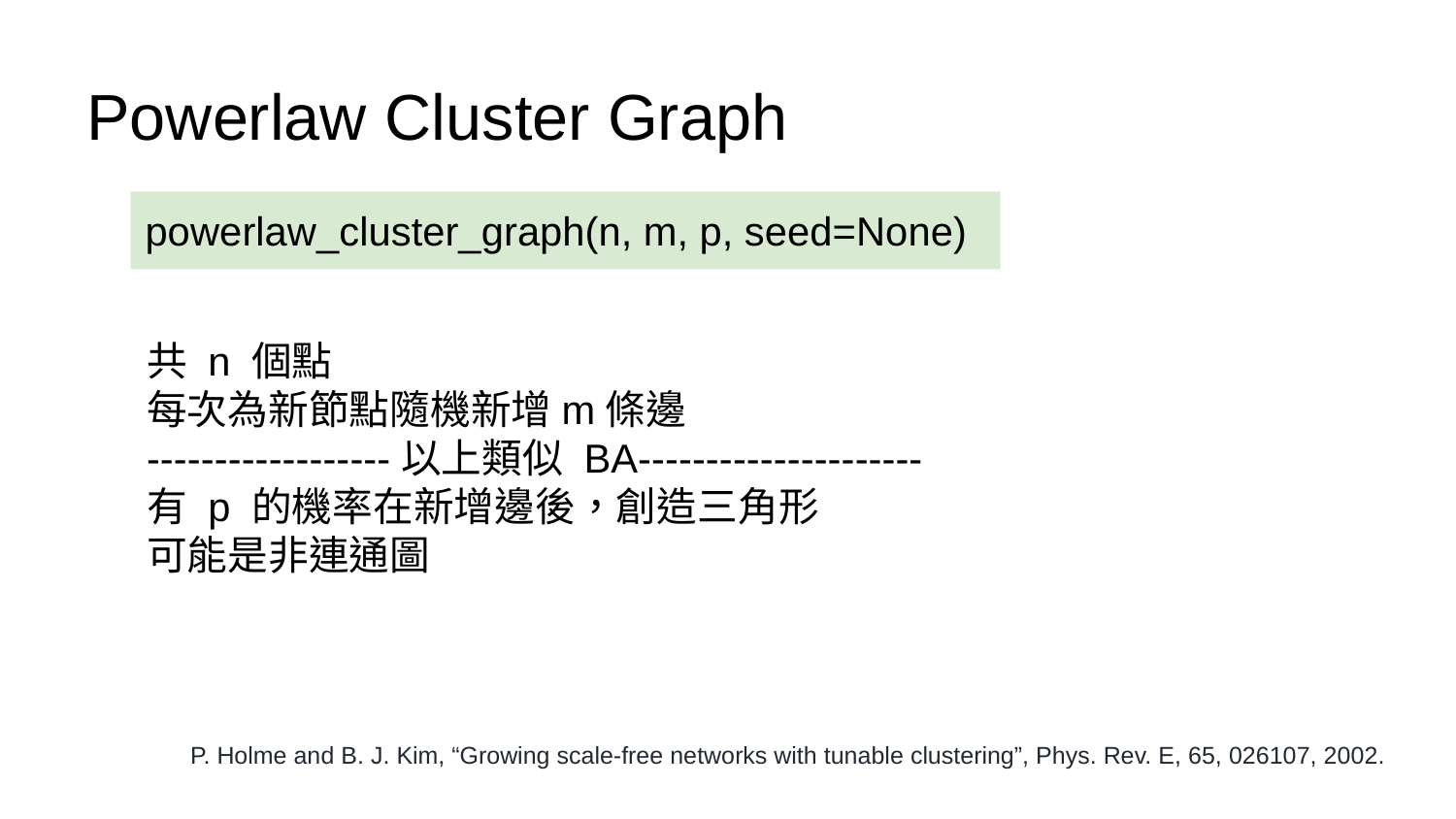

Powerlaw Cluster Graph
powerlaw_cluster_graph(n, m, p, seed=None)

共 n 個點
每次為新節點隨機新增m條邊
------------------以上類似 BA---------------------
有 p 的機率在新增邊後，創造三角形
可能是非連通圖
P. Holme and B. J. Kim, “Growing scale-free networks with tunable clustering”, Phys. Rev. E, 65, 026107, 2002.